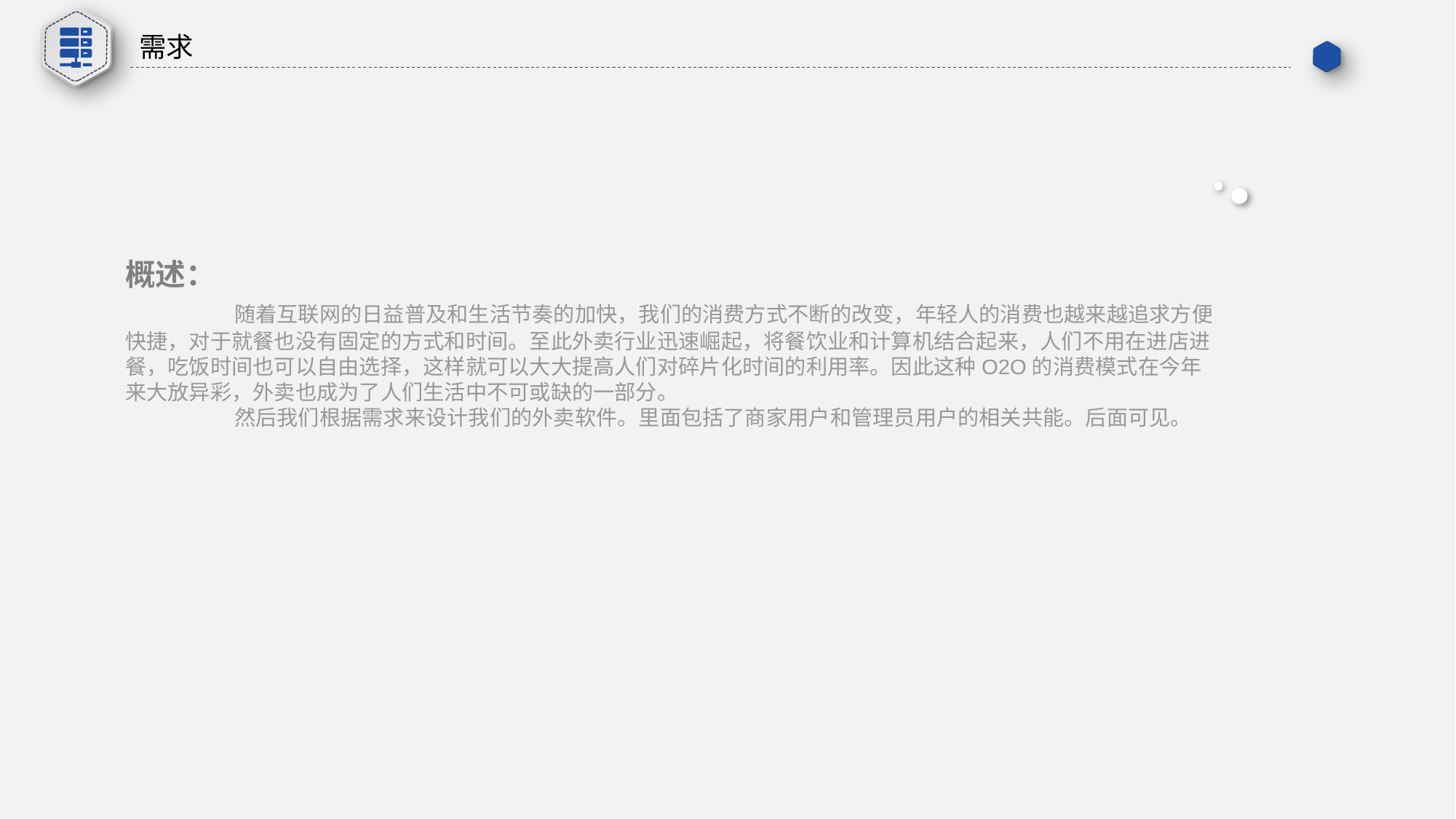

需求

概述：
	随着互联网的日益普及和生活节奏的加快，我们的消费方式不断的改变，年轻人的消费也越来越追求方便快捷，对于就餐也没有固定的方式和时间。至此外卖行业迅速崛起，将餐饮业和计算机结合起来，人们不用在进店进餐，吃饭时间也可以自由选择，这样就可以大大提高人们对碎片化时间的利用率。因此这种O2O的消费模式在今年来大放异彩，外卖也成为了人们生活中不可或缺的一部分。
	然后我们根据需求来设计我们的外卖软件。里面包括了商家用户和管理员用户的相关共能。后面可见。